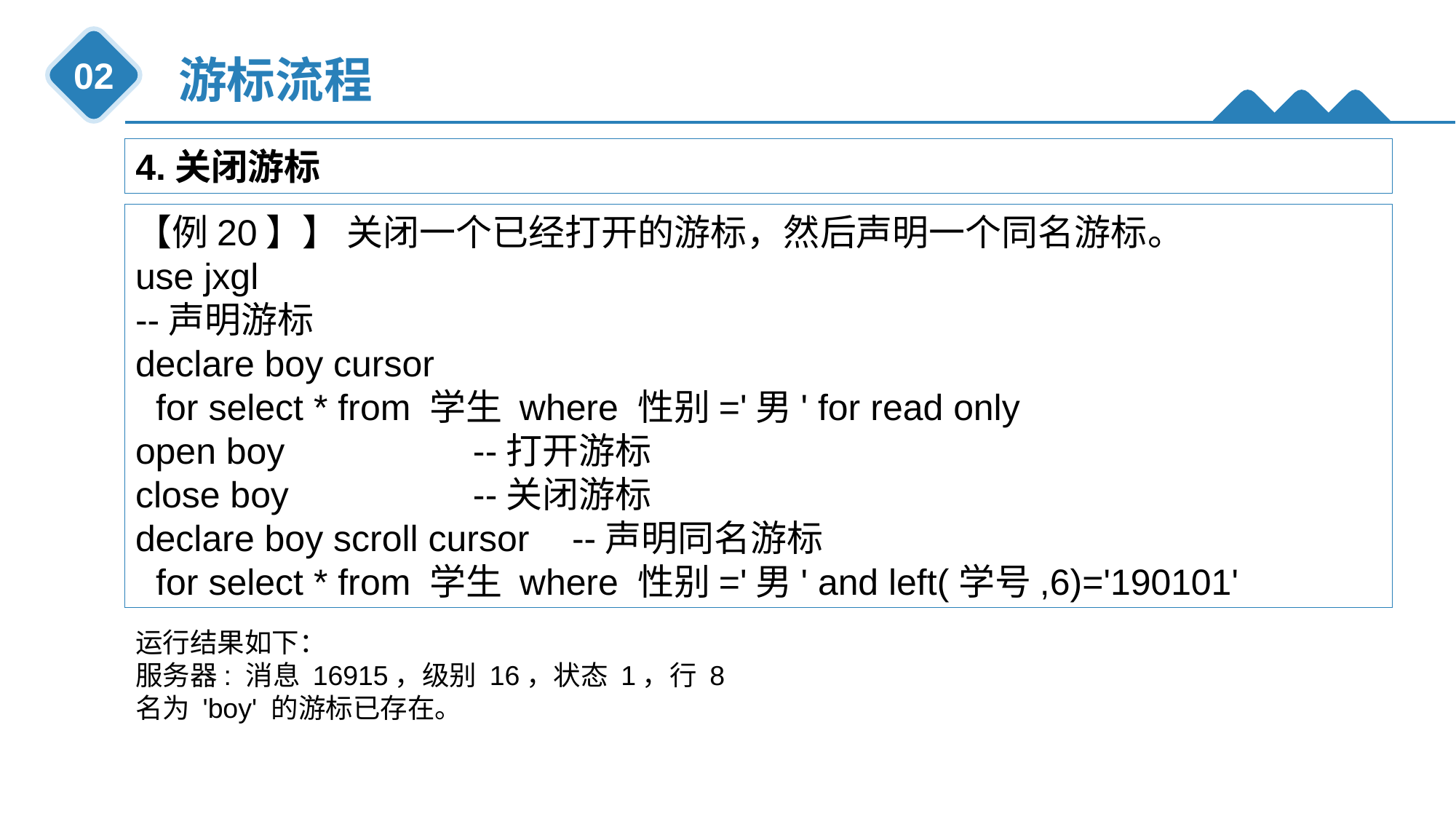

游标流程
02

4.关闭游标
【例20】】 关闭一个已经打开的游标，然后声明一个同名游标。
use jxgl
--声明游标
declare boy cursor
  for select * from 学生 where 性别='男' for read only
open boy		 --打开游标
close boy		 --关闭游标
declare boy scroll cursor	--声明同名游标
  for select * from 学生 where 性别='男' and left(学号,6)='190101'
运行结果如下：
服务器: 消息 16915，级别 16，状态 1，行 8
名为 'boy' 的游标已存在。